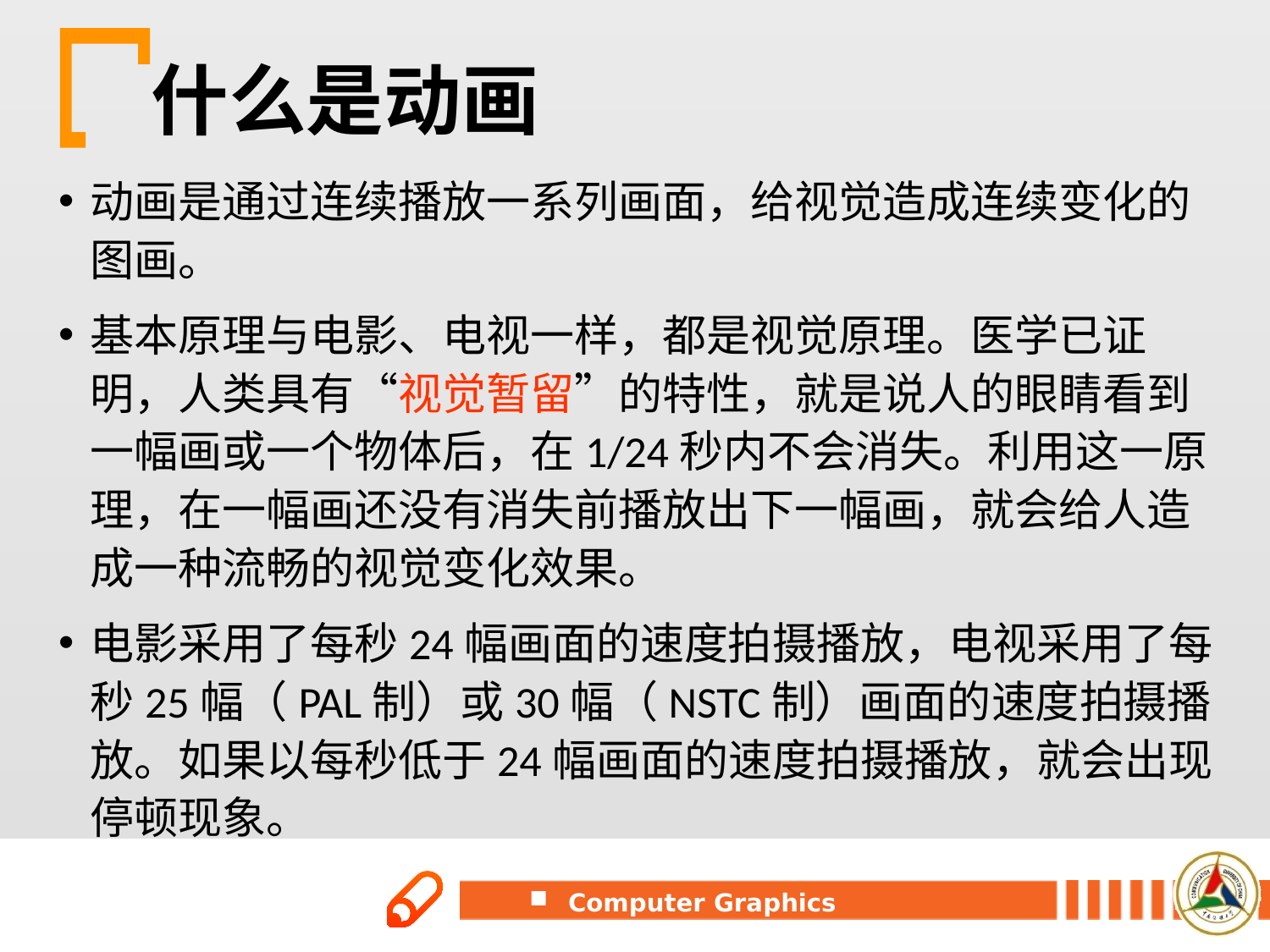

# 什么是动画
动画是通过连续播放一系列画面，给视觉造成连续变化的图画。
基本原理与电影、电视一样，都是视觉原理。医学已证明，人类具有“视觉暂留”的特性，就是说人的眼睛看到一幅画或一个物体后，在1/24秒内不会消失。利用这一原理，在一幅画还没有消失前播放出下一幅画，就会给人造成一种流畅的视觉变化效果。
电影采用了每秒24幅画面的速度拍摄播放，电视采用了每秒25幅（PAL制）或30幅（NSTC制）画面的速度拍摄播放。如果以每秒低于24幅画面的速度拍摄播放，就会出现停顿现象。